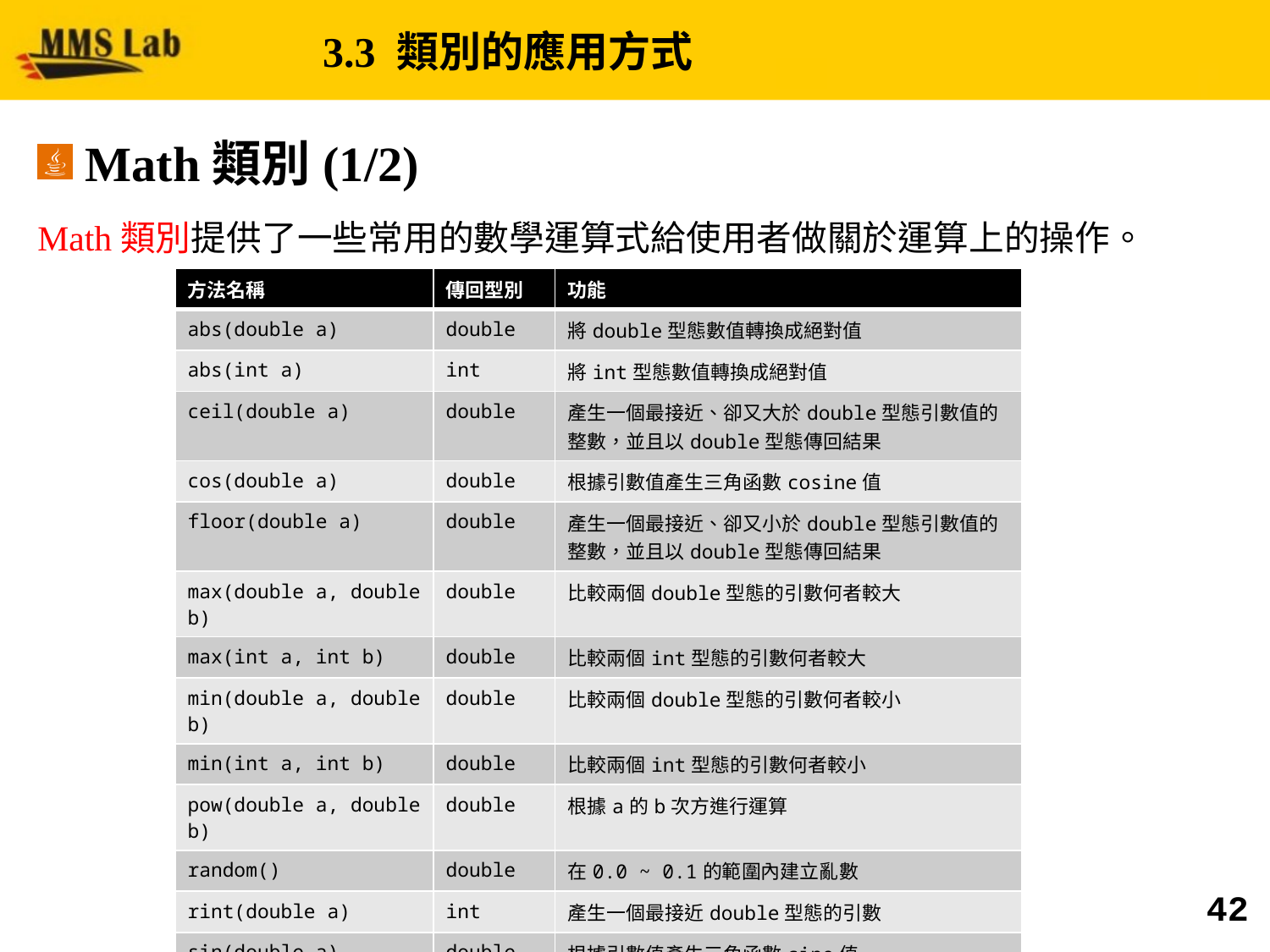

# 3.3 類別的應用方式
Math類別(1/2)
Math類別提供了一些常用的數學運算式給使用者做關於運算上的操作。

| 方法名稱 | 傳回型別 | 功能 |
| --- | --- | --- |
| abs(double a) | double | 將double型態數值轉換成絕對值 |
| abs(int a) | int | 將int型態數值轉換成絕對值 |
| ceil(double a) | double | 產生一個最接近、卻又大於double型態引數值的整數，並且以double型態傳回結果 |
| cos(double a) | double | 根據引數值產生三角函數cosine值 |
| floor(double a) | double | 產生一個最接近、卻又小於double型態引數值的整數，並且以double型態傳回結果 |
| max(double a, double b) | double | 比較兩個double型態的引數何者較大 |
| max(int a, int b) | double | 比較兩個int型態的引數何者較大 |
| min(double a, double b) | double | 比較兩個double型態的引數何者較小 |
| min(int a, int b) | double | 比較兩個int型態的引數何者較小 |
| pow(double a, double b) | double | 根據a的b次方進行運算 |
| random() | double | 在0.0 ~ 0.1的範圍內建立亂數 |
| rint(double a) | int | 產生一個最接近double型態的引數 |
| sin(double a) | double | 根據引數值產生三角函數sine值 |
| sqrt(double a) | double | 根據引數值開平方根 |
| tan(double a) | double | 根據引數值產生三角函數tangent值 |
42
NTUT MMS LAB